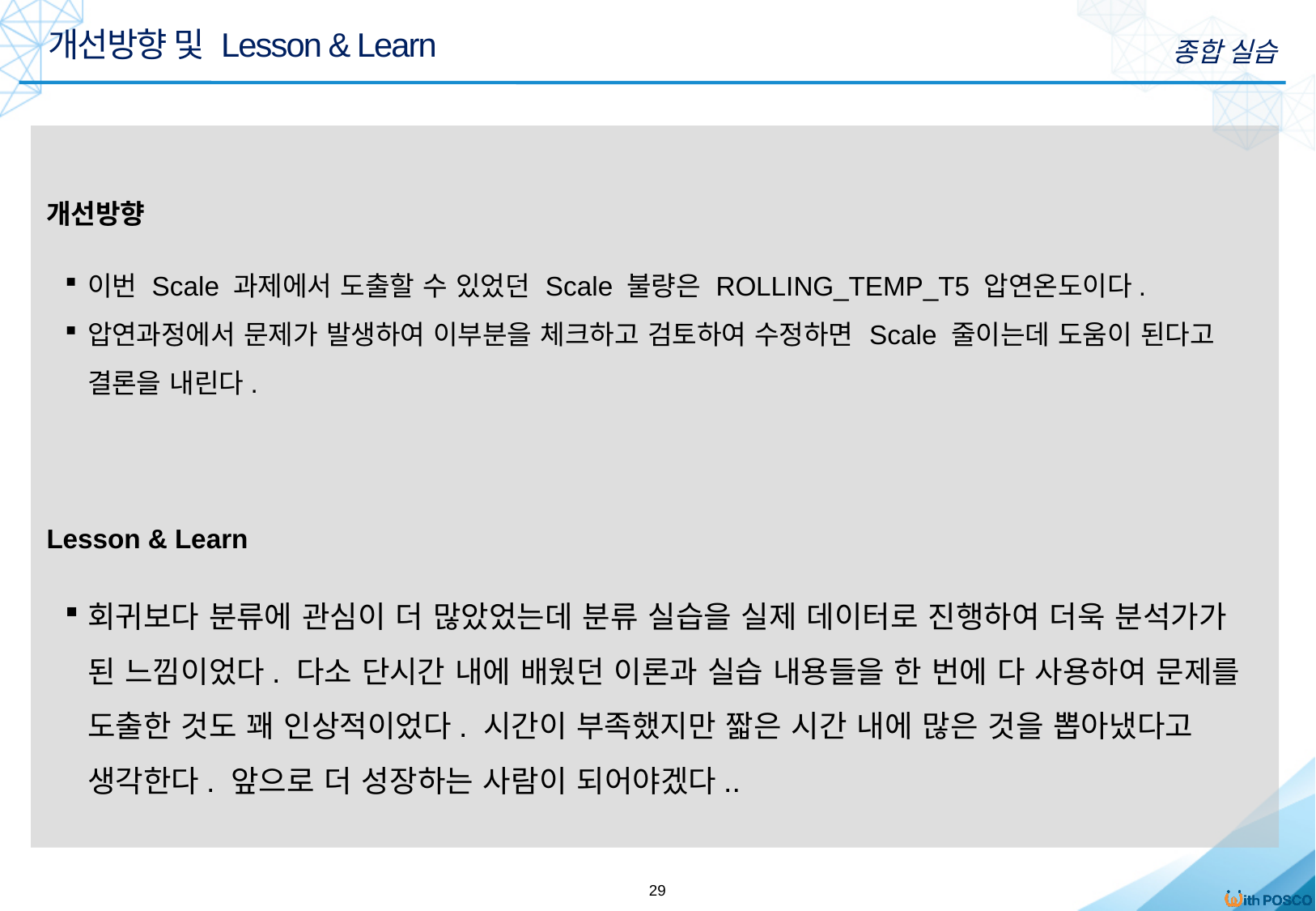

개선방향 및 Lesson & Learn
종합 실습

개선방향
이번 Scale 과제에서 도출할 수 있었던 Scale 불량은 ROLLING_TEMP_T5 압연온도이다.
압연과정에서 문제가 발생하여 이부분을 체크하고 검토하여 수정하면 Scale 줄이는데 도움이 된다고 결론을 내린다.
Lesson & Learn
회귀보다 분류에 관심이 더 많았었는데 분류 실습을 실제 데이터로 진행하여 더욱 분석가가 된 느낌이었다. 다소 단시간 내에 배웠던 이론과 실습 내용들을 한 번에 다 사용하여 문제를 도출한 것도 꽤 인상적이었다. 시간이 부족했지만 짧은 시간 내에 많은 것을 뽑아냈다고 생각한다. 앞으로 더 성장하는 사람이 되어야겠다..